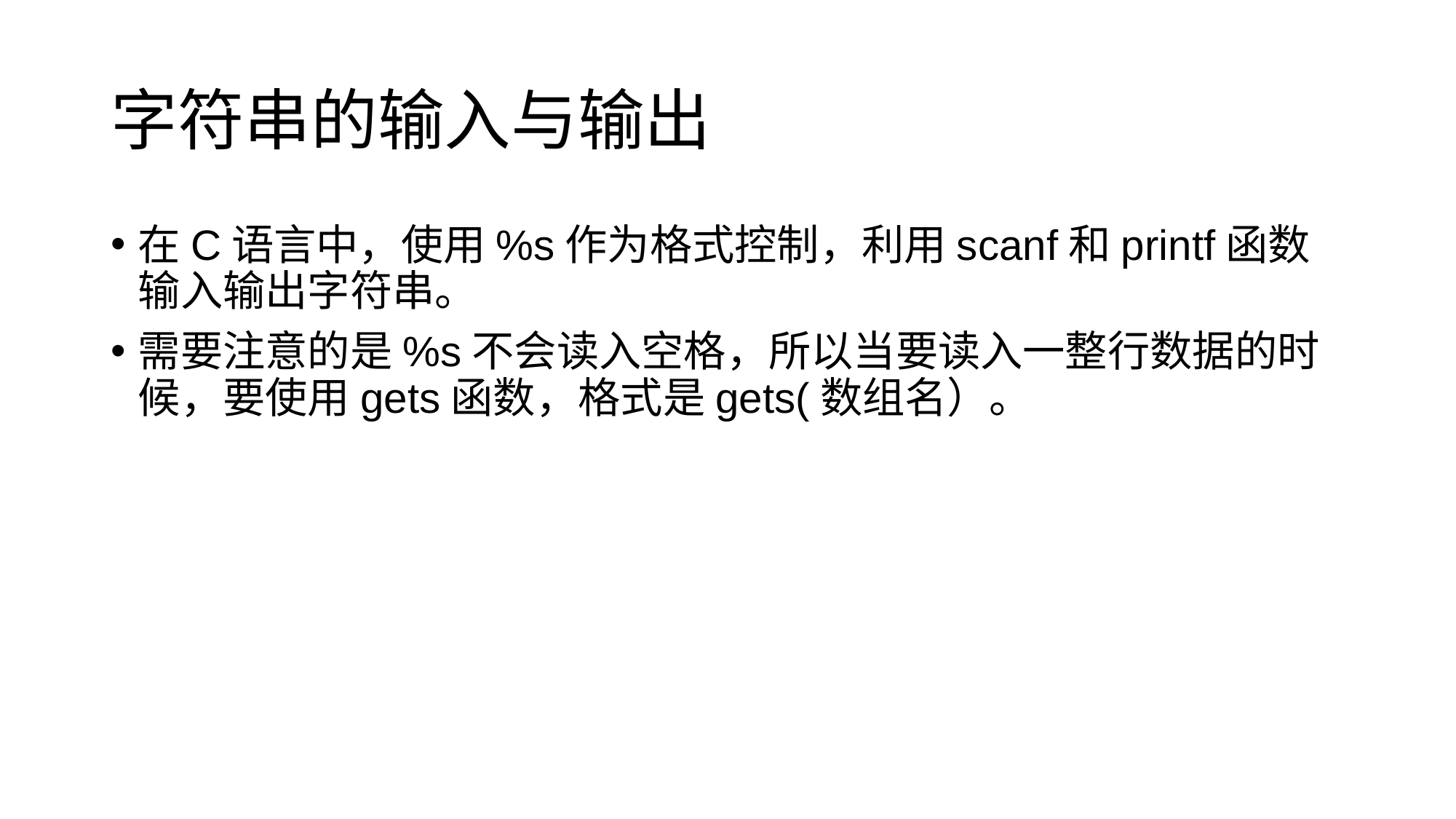

# 字符串的输入与输出
在C语言中，使用%s作为格式控制，利用scanf和printf函数输入输出字符串。
需要注意的是%s不会读入空格，所以当要读入一整行数据的时候，要使用gets函数，格式是gets(数组名）。